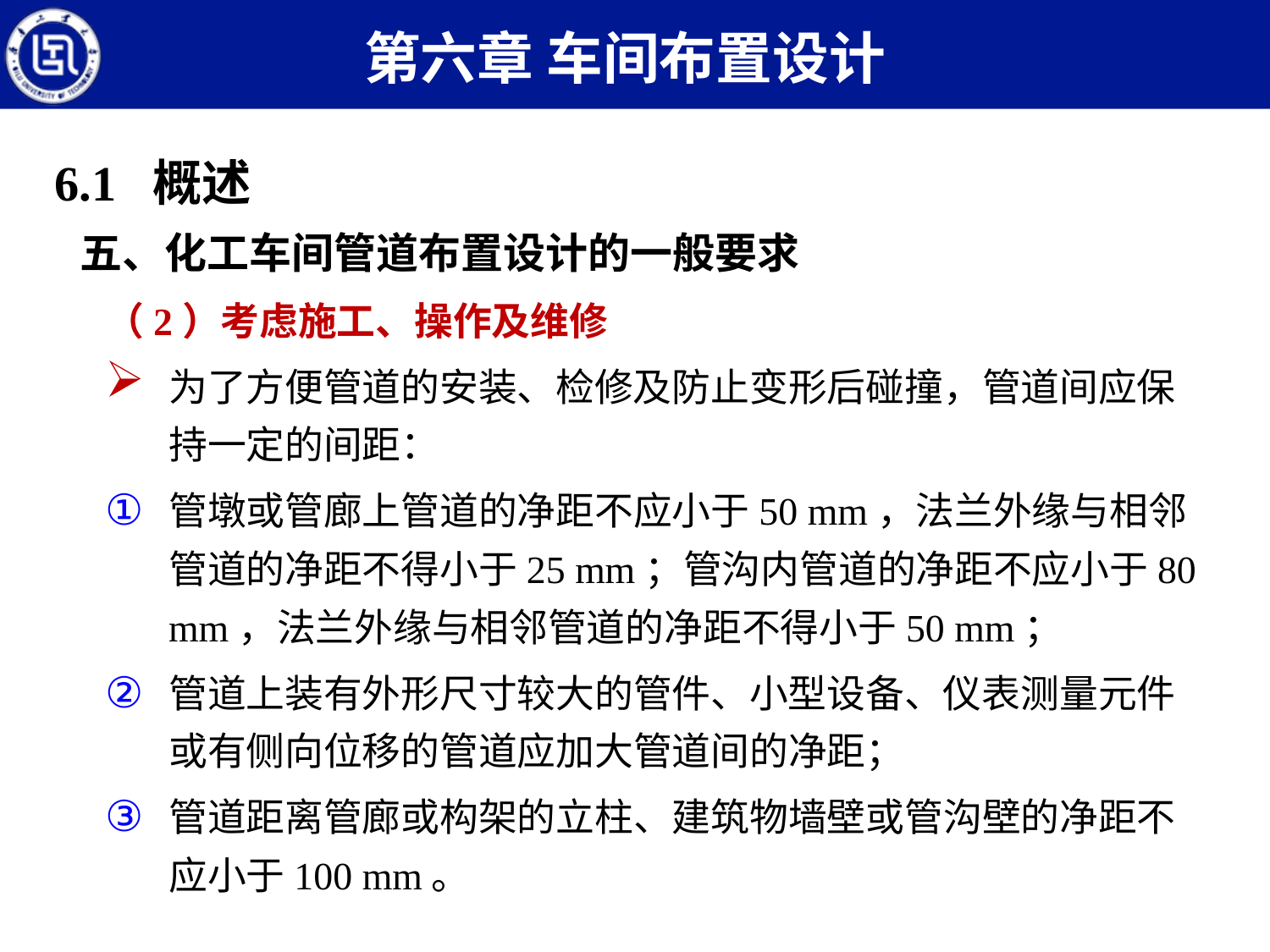

第六章 车间布置设计
6.1  概述
五、化工车间管道布置设计的一般要求
（2）考虑施工、操作及维修
为了方便管道的安装、检修及防止变形后碰撞，管道间应保持一定的间距：
管墩或管廊上管道的净距不应小于50 mm，法兰外缘与相邻管道的净距不得小于25 mm；管沟内管道的净距不应小于80 mm，法兰外缘与相邻管道的净距不得小于50 mm；
管道上装有外形尺寸较大的管件、小型设备、仪表测量元件或有侧向位移的管道应加大管道间的净距；
管道距离管廊或构架的立柱、建筑物墙壁或管沟壁的净距不应小于100 mm。